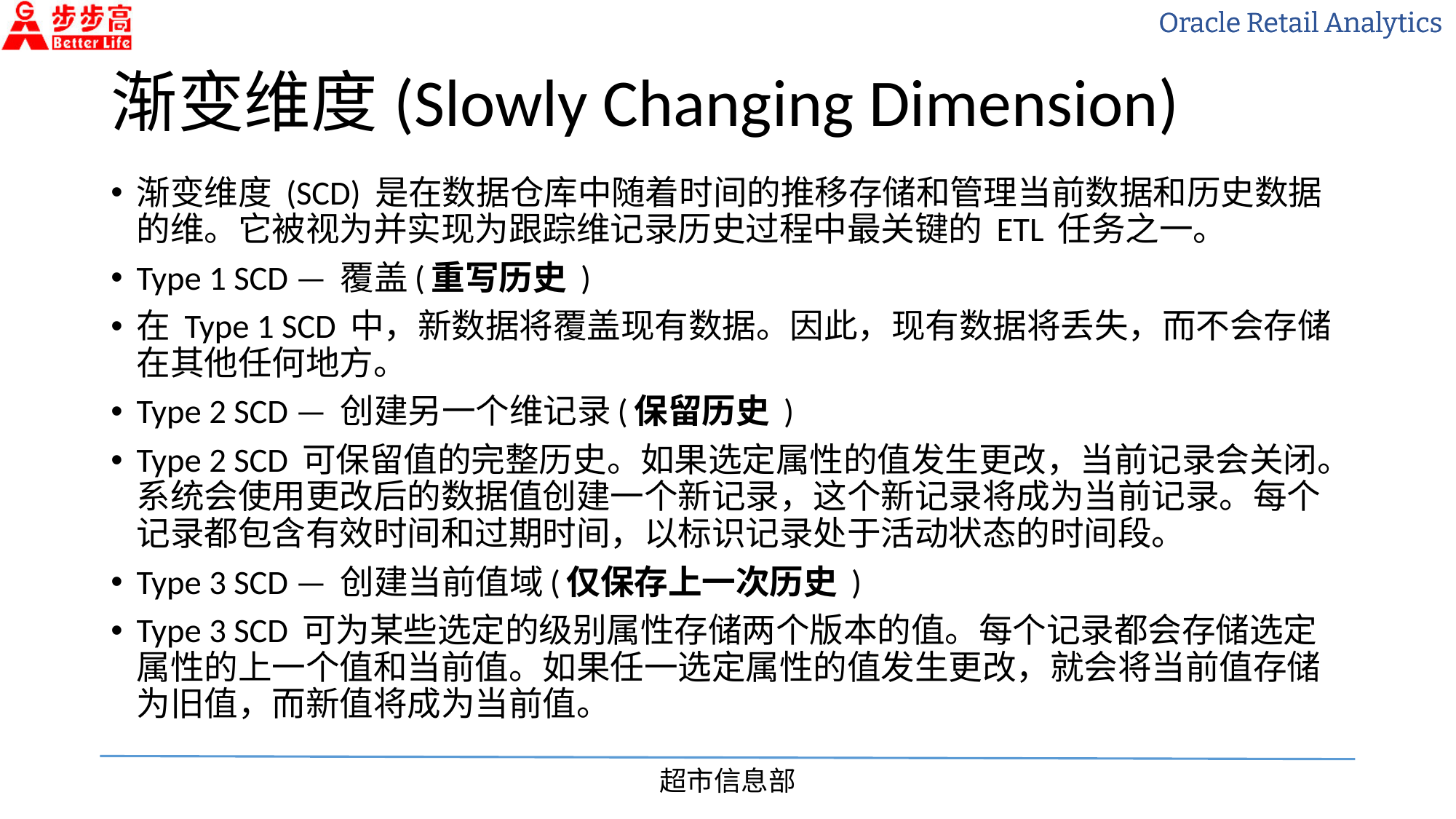

# 渐变维度(Slowly Changing Dimension)
渐变维度 (SCD) 是在数据仓库中随着时间的推移存储和管理当前数据和历史数据的维。它被视为并实现为跟踪维记录历史过程中最关键的 ETL 任务之一。
Type 1 SCD — 覆盖(重写历史 )
在 Type 1 SCD 中，新数据将覆盖现有数据。因此，现有数据将丢失，而不会存储在其他任何地方。
Type 2 SCD — 创建另一个维记录(保留历史 )
Type 2 SCD 可保留值的完整历史。如果选定属性的值发生更改，当前记录会关闭。系统会使用更改后的数据值创建一个新记录，这个新记录将成为当前记录。每个记录都包含有效时间和过期时间，以标识记录处于活动状态的时间段。
Type 3 SCD — 创建当前值域(仅保存上一次历史 )
Type 3 SCD 可为某些选定的级别属性存储两个版本的值。每个记录都会存储选定属性的上一个值和当前值。如果任一选定属性的值发生更改，就会将当前值存储为旧值，而新值将成为当前值。